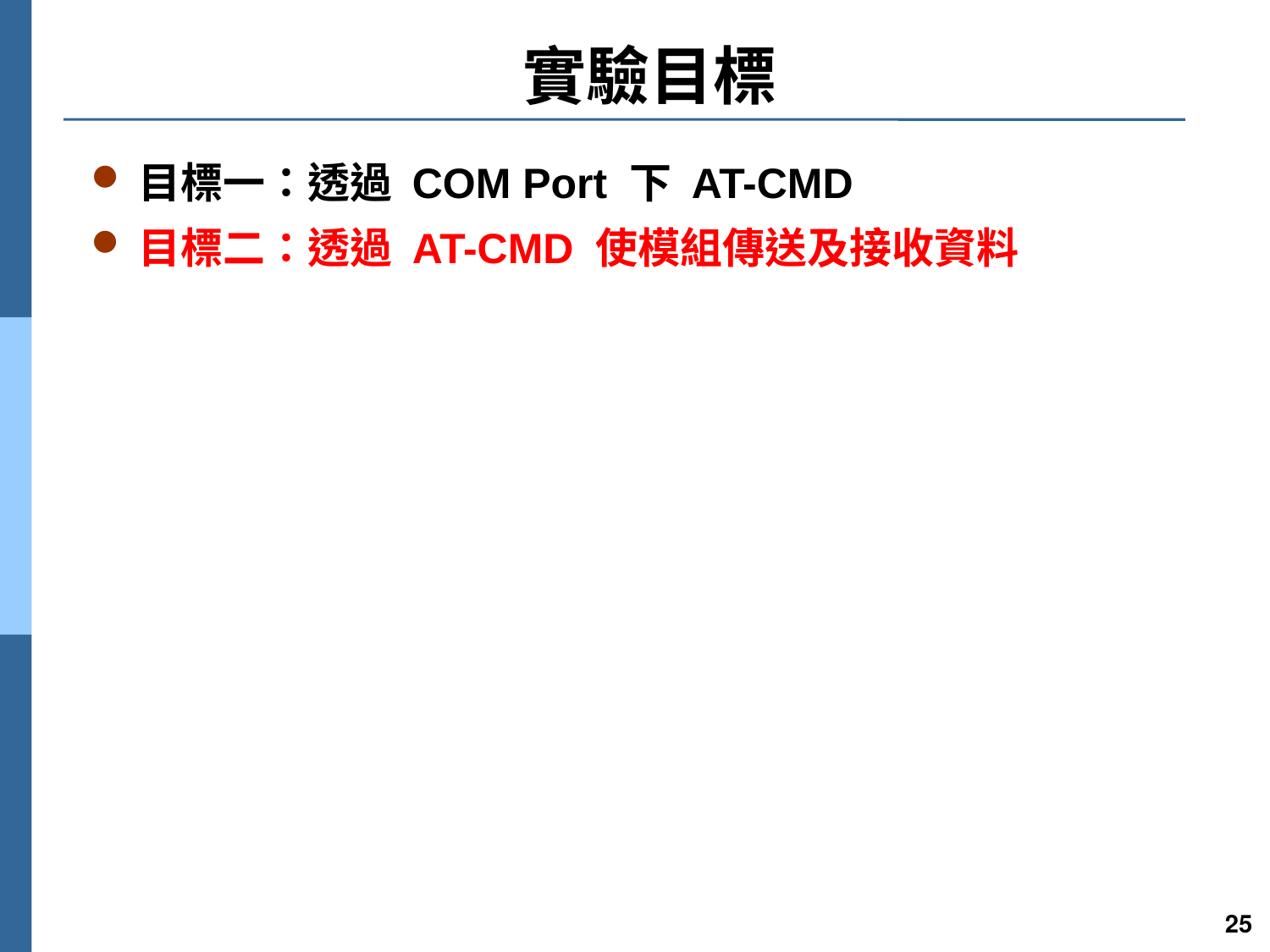

# 實驗目標
目標一：透過 COM Port 下 AT-CMD
目標二：透過 AT-CMD 使模組傳送及接收資料